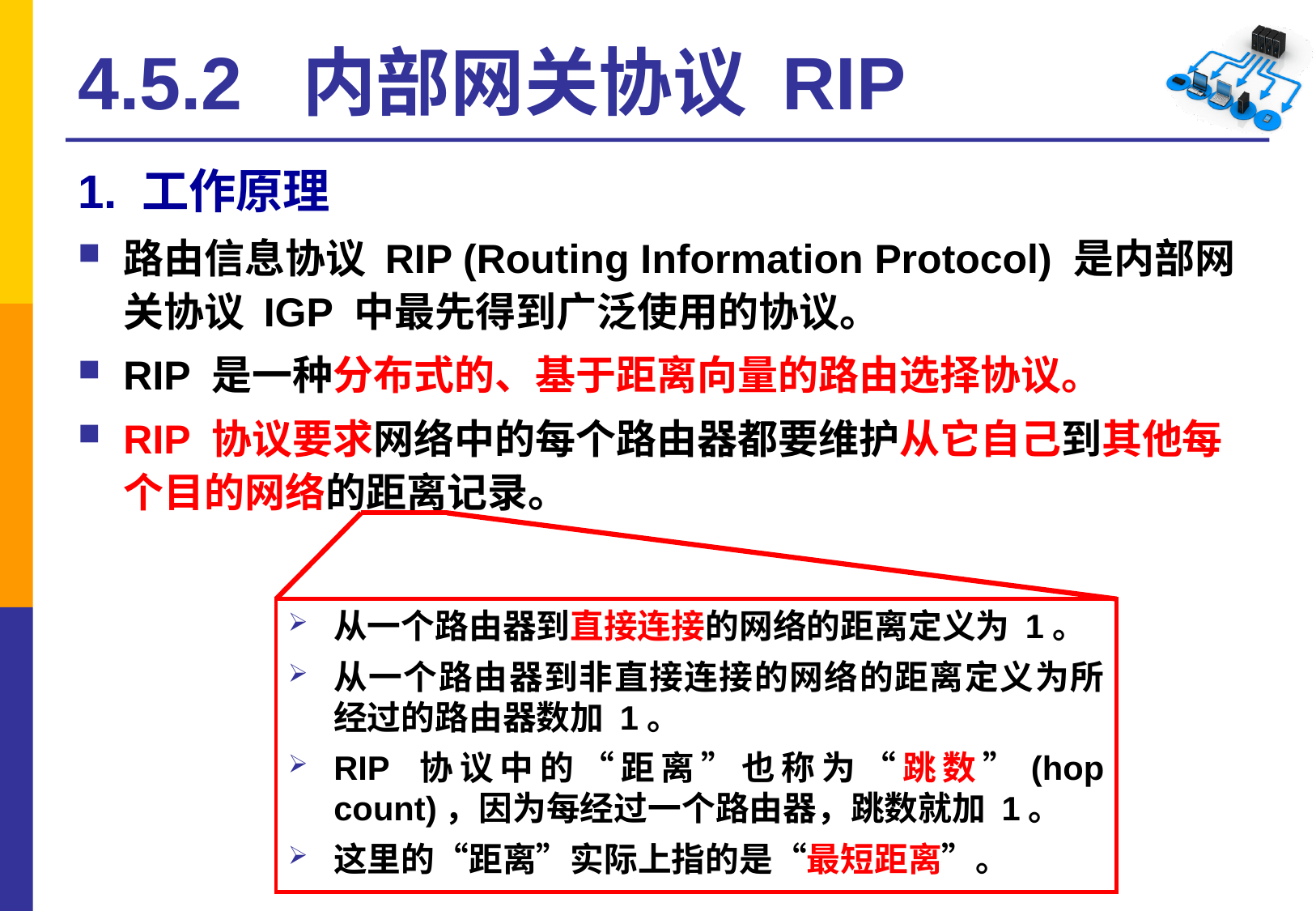

# 4.5.2  内部网关协议 RIP
1. 工作原理
路由信息协议 RIP (Routing Information Protocol) 是内部网关协议 IGP 中最先得到广泛使用的协议。
RIP 是一种分布式的、基于距离向量的路由选择协议。
RIP 协议要求网络中的每个路由器都要维护从它自己到其他每个目的网络的距离记录。
从一个路由器到直接连接的网络的距离定义为 1。
从一个路由器到非直接连接的网络的距离定义为所经过的路由器数加 1。
RIP 协议中的“距离”也称为“跳数”(hop count)，因为每经过一个路由器，跳数就加 1。
这里的“距离”实际上指的是“最短距离”。